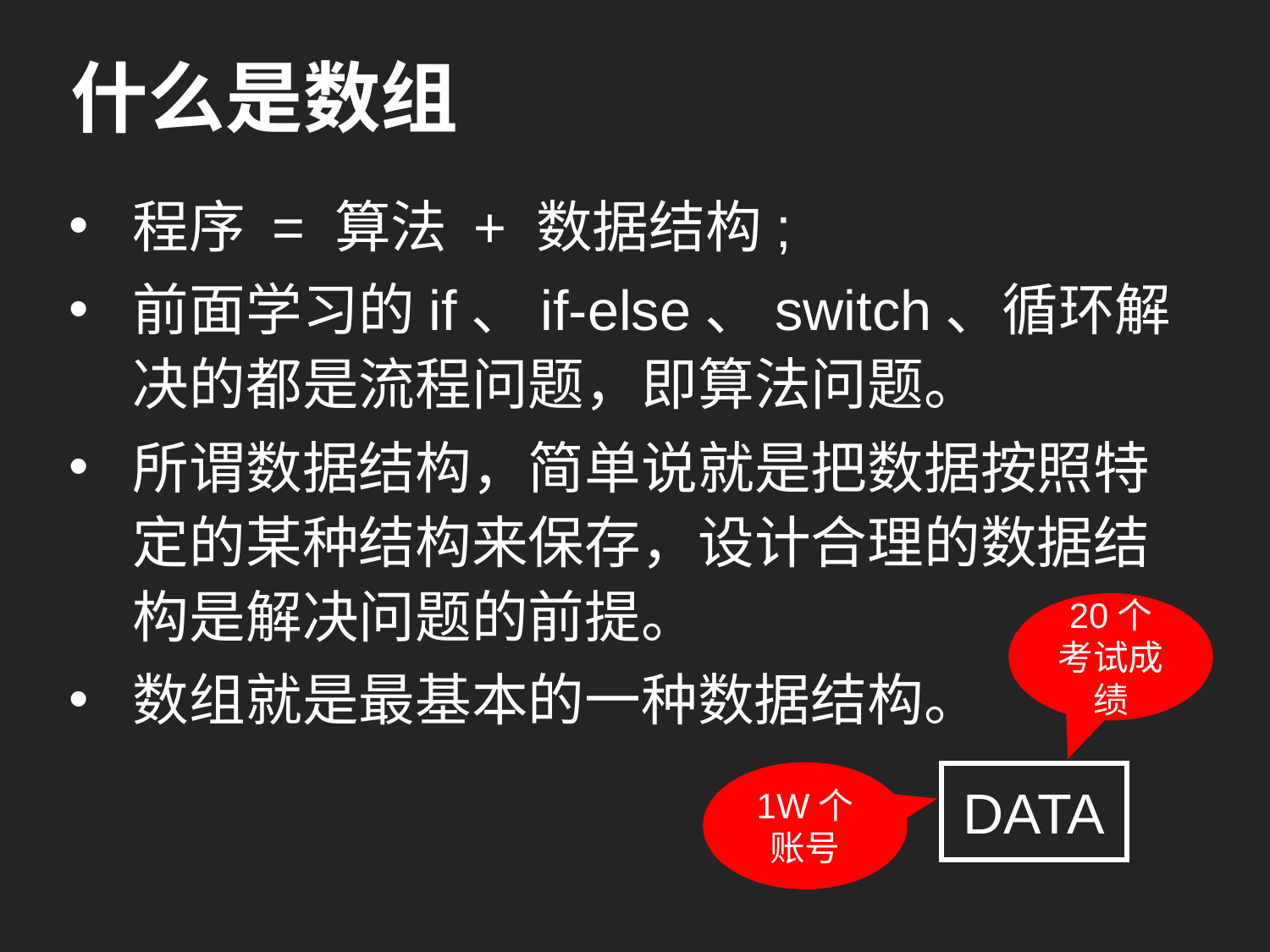

# 什么是数组
程序 = 算法 + 数据结构;
前面学习的if、if-else、switch、循环解决的都是流程问题，即算法问题。
所谓数据结构，简单说就是把数据按照特定的某种结构来保存，设计合理的数据结构是解决问题的前提。
数组就是最基本的一种数据结构。
20个考试成绩
1W个账号
DATA